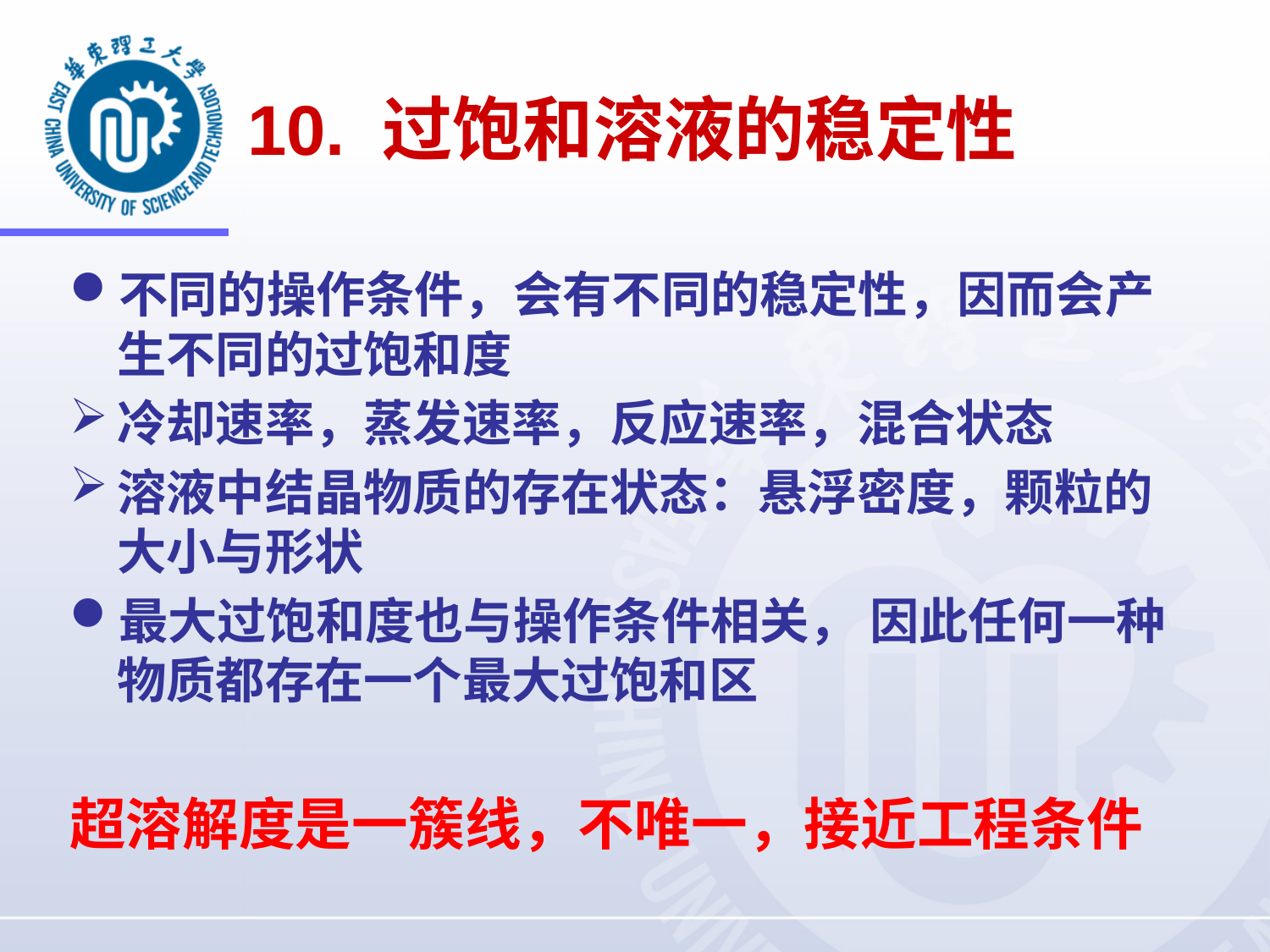

# 10. 过饱和溶液的稳定性
不同的操作条件，会有不同的稳定性，因而会产生不同的过饱和度
冷却速率，蒸发速率，反应速率，混合状态
溶液中结晶物质的存在状态：悬浮密度，颗粒的大小与形状
最大过饱和度也与操作条件相关， 因此任何一种物质都存在一个最大过饱和区

超溶解度是一簇线，不唯一，接近工程条件